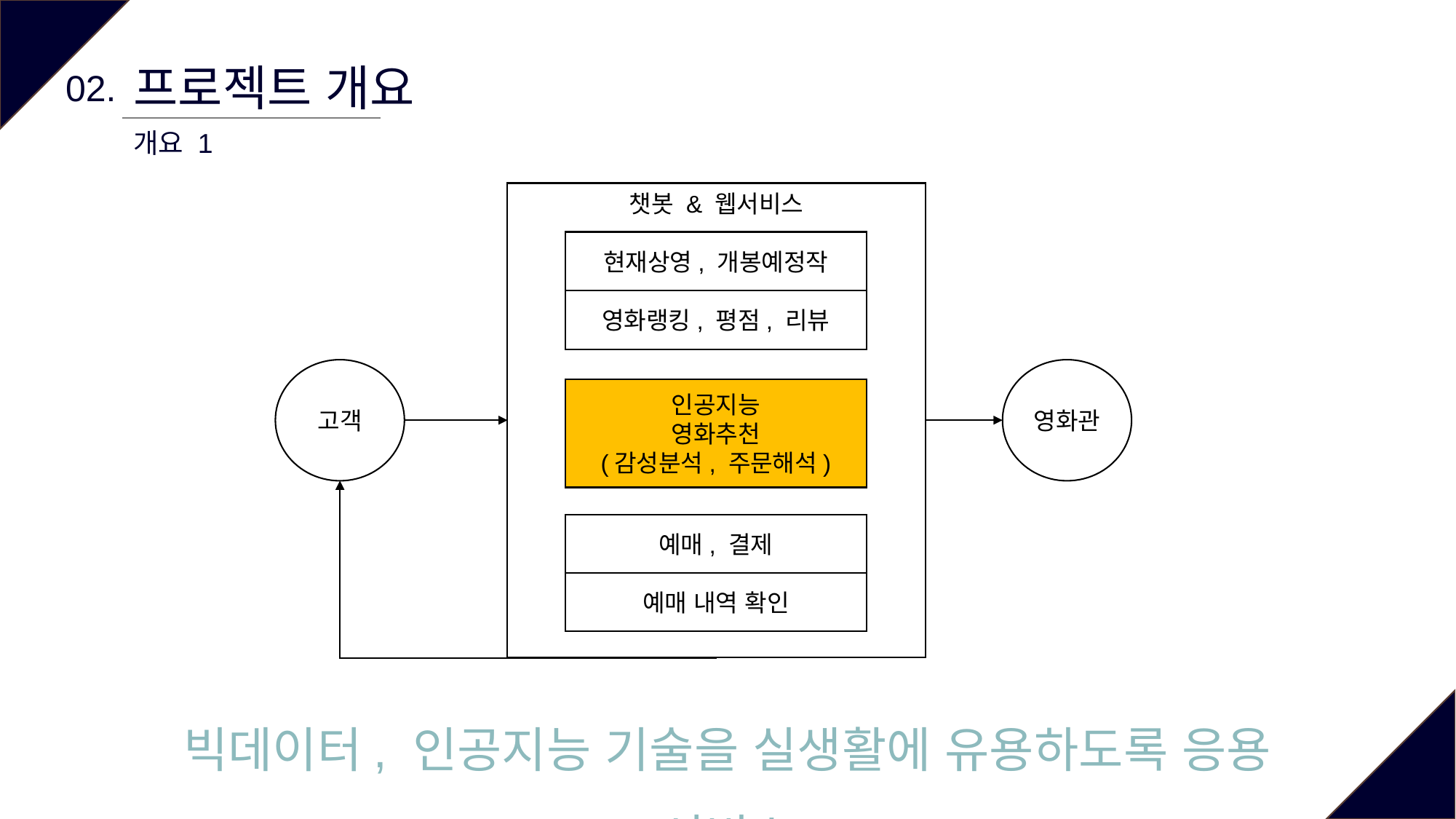

프로젝트 개요
02.
개요 1
챗봇 & 웹서비스
현재상영, 개봉예정작
영화랭킹, 평점, 리뷰
고객
영화관
인공지능
영화추천
(감성분석, 주문해석)
예매, 결제
예매 내역 확인
빅데이터, 인공지능 기술을 실생활에 유용하도록 응용 서비스